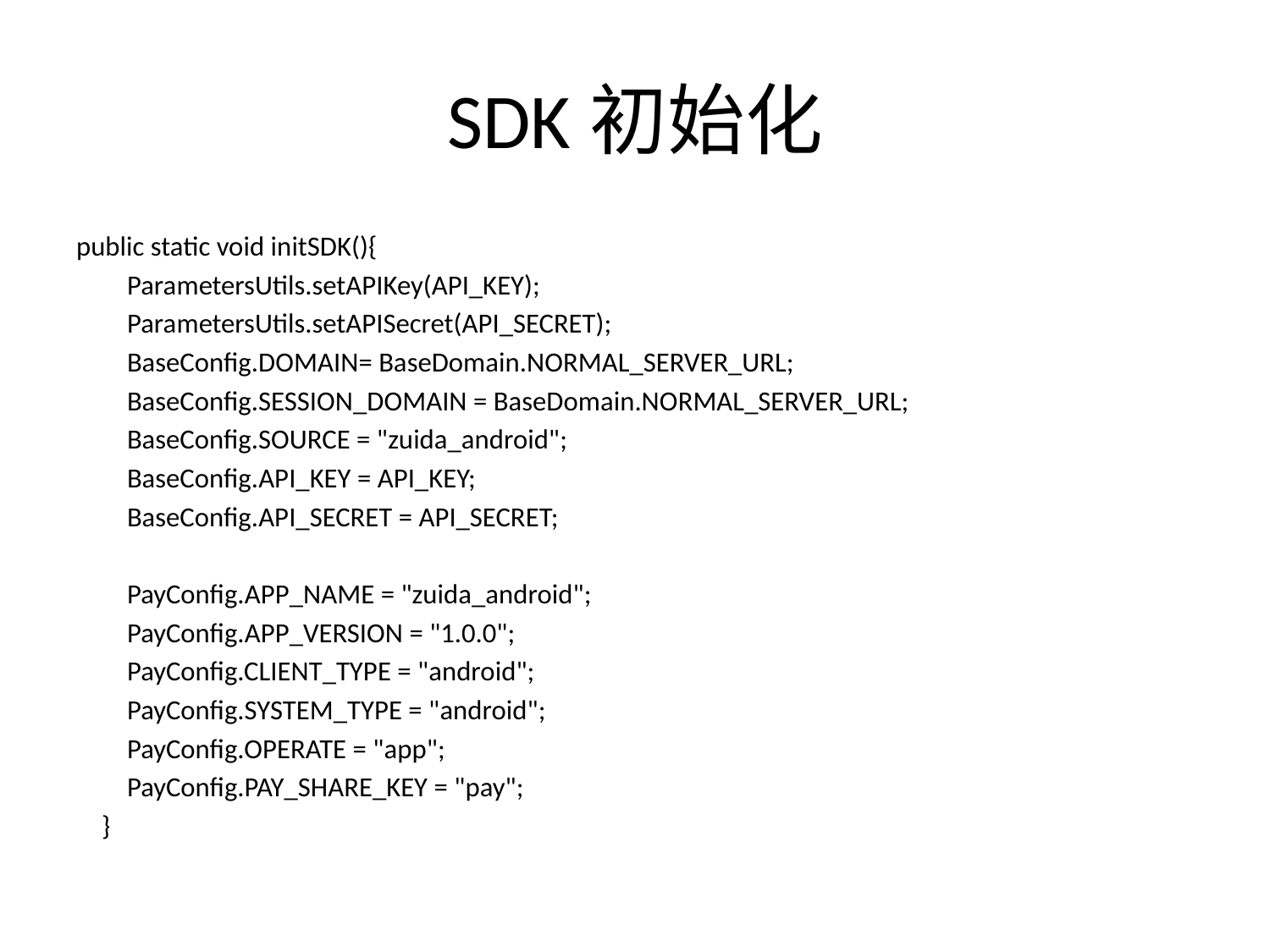

# SDK初始化
public static void initSDK(){
        ParametersUtils.setAPIKey(API_KEY);
        ParametersUtils.setAPISecret(API_SECRET);
        BaseConfig.DOMAIN= BaseDomain.NORMAL_SERVER_URL;
        BaseConfig.SESSION_DOMAIN = BaseDomain.NORMAL_SERVER_URL;
        BaseConfig.SOURCE = "zuida_android";
        BaseConfig.API_KEY = API_KEY;
        BaseConfig.API_SECRET = API_SECRET;

        PayConfig.APP_NAME = "zuida_android";
        PayConfig.APP_VERSION = "1.0.0";
        PayConfig.CLIENT_TYPE = "android";
        PayConfig.SYSTEM_TYPE = "android";
        PayConfig.OPERATE = "app";
        PayConfig.PAY_SHARE_KEY = "pay";
    }